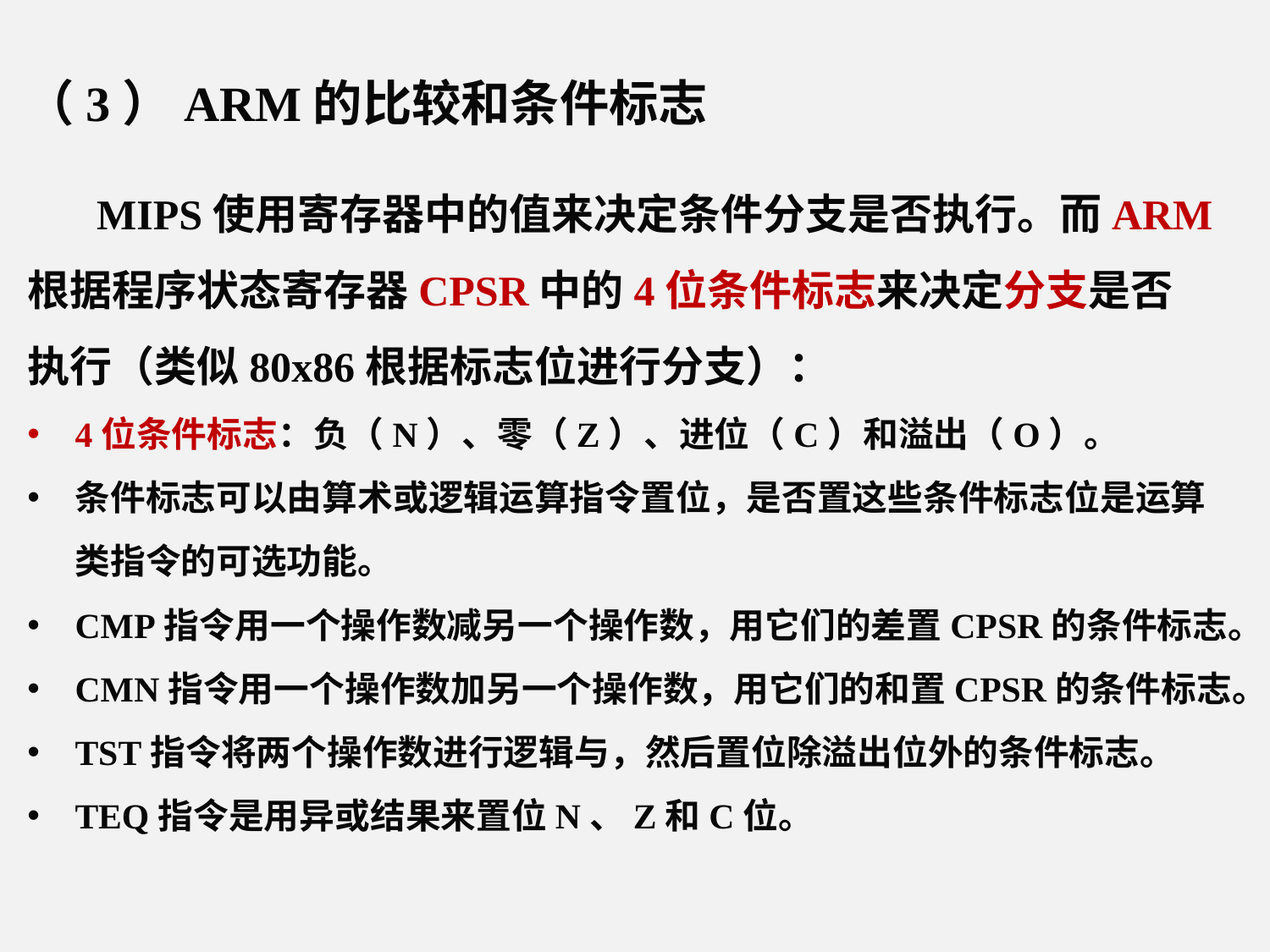

（3）ARM的比较和条件标志
   MIPS使用寄存器中的值来决定条件分支是否执行。而ARM根据程序状态寄存器CPSR中的4位条件标志来决定分支是否执行（类似80x86根据标志位进行分支）：
4位条件标志：负（N）、零（Z）、进位（C）和溢出（O）。
条件标志可以由算术或逻辑运算指令置位，是否置这些条件标志位是运算类指令的可选功能。
CMP指令用一个操作数减另一个操作数，用它们的差置CPSR的条件标志。
CMN指令用一个操作数加另一个操作数，用它们的和置CPSR的条件标志。
TST指令将两个操作数进行逻辑与，然后置位除溢出位外的条件标志。
TEQ指令是用异或结果来置位N、Z和C位。